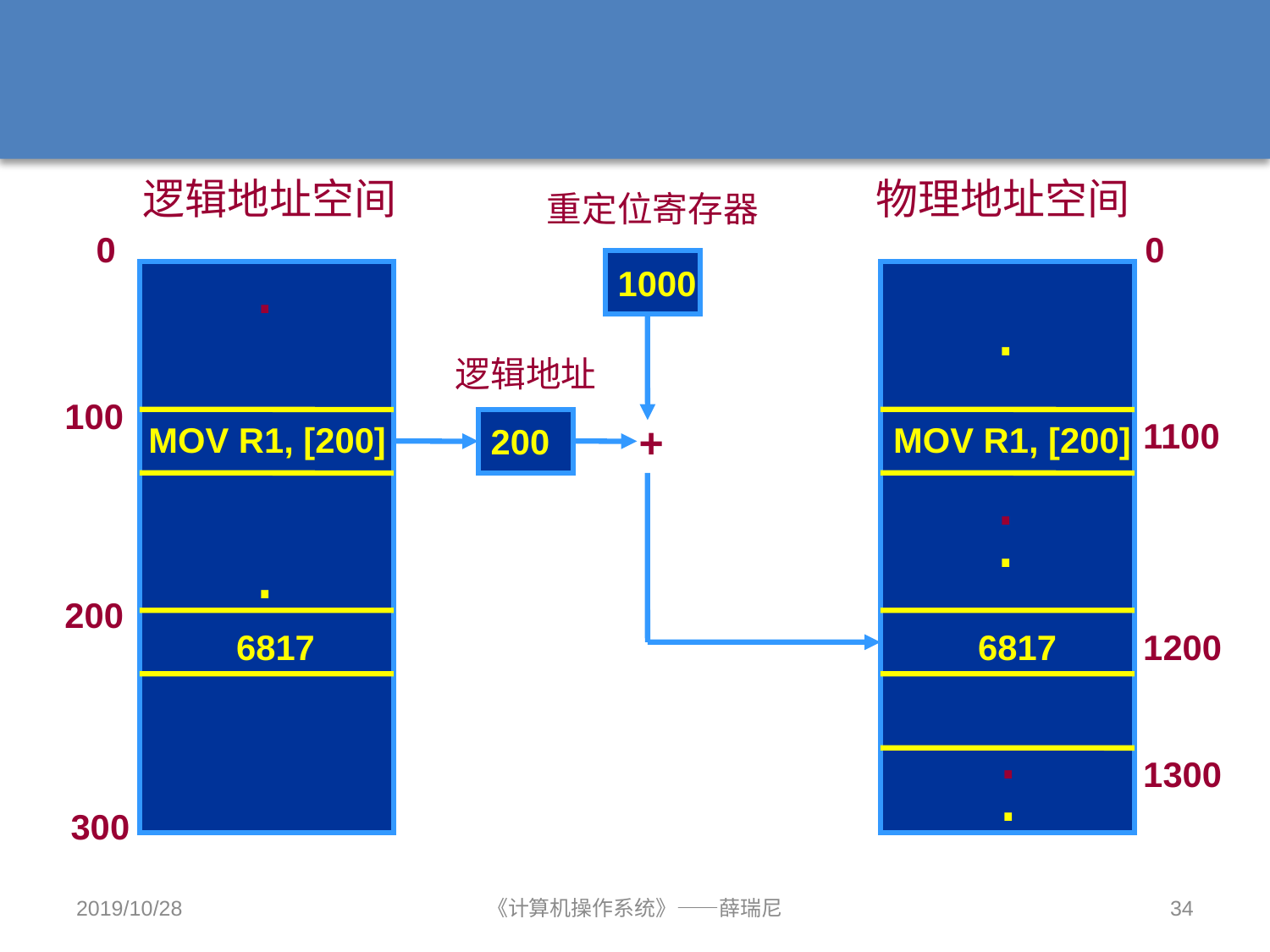

逻辑地址空间
物理地址空间
重定位寄存器
.
1000

.

100
1100

200
+

MOV R1, [200]
MOV R1, [200]

.

.
.
200

6817
6817
1200

.
.
1300

300
.
0
0
.
.
.
逻辑地址

.
.
.
.
.
.
.
.
.
.
2019/10/28
《计算机操作系统》——薛瑞尼
34